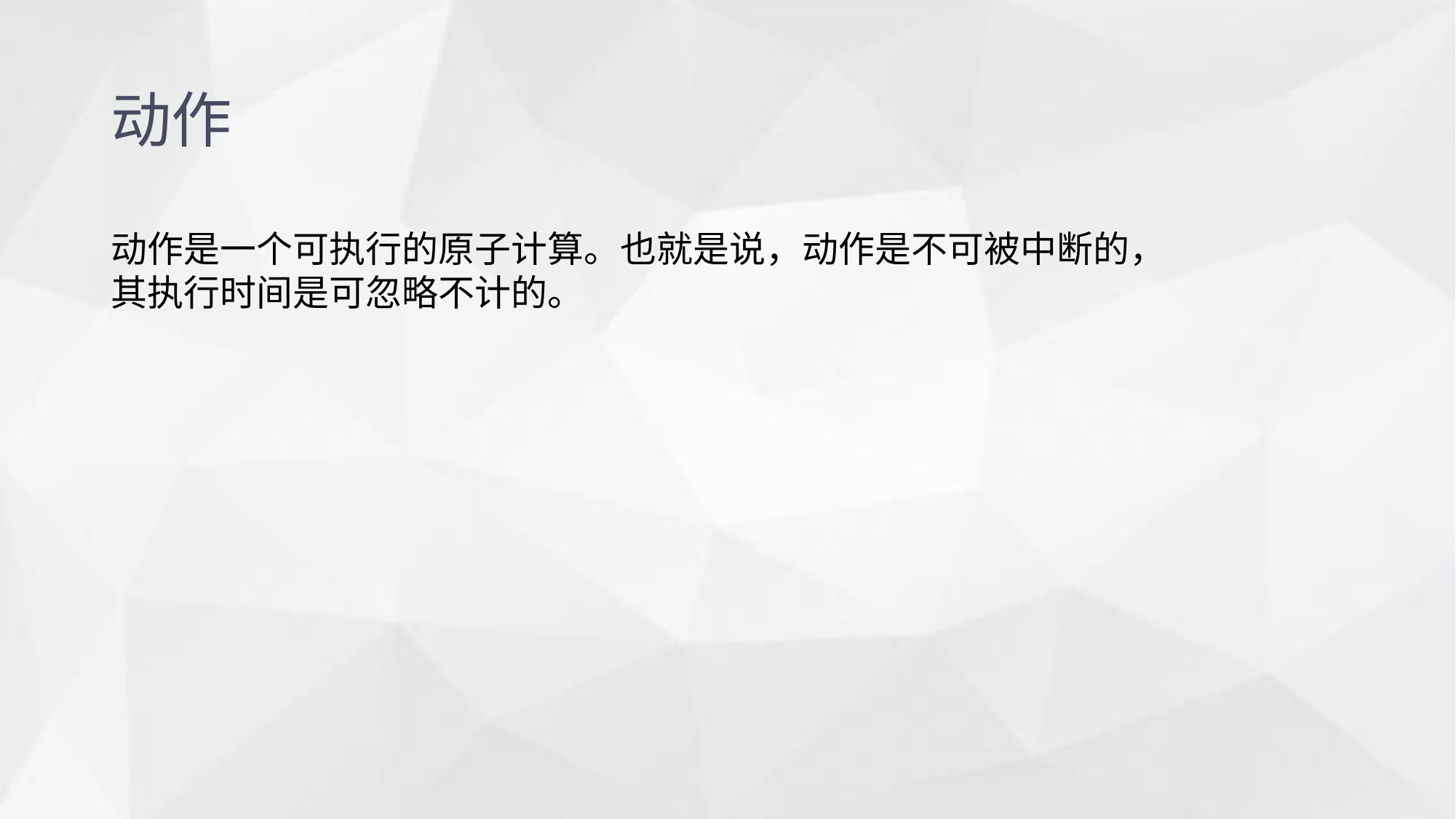

动作
动作是一个可执行的原子计算。也就是说，动作是不可被中断的，其执行时间是可忽略不计的。